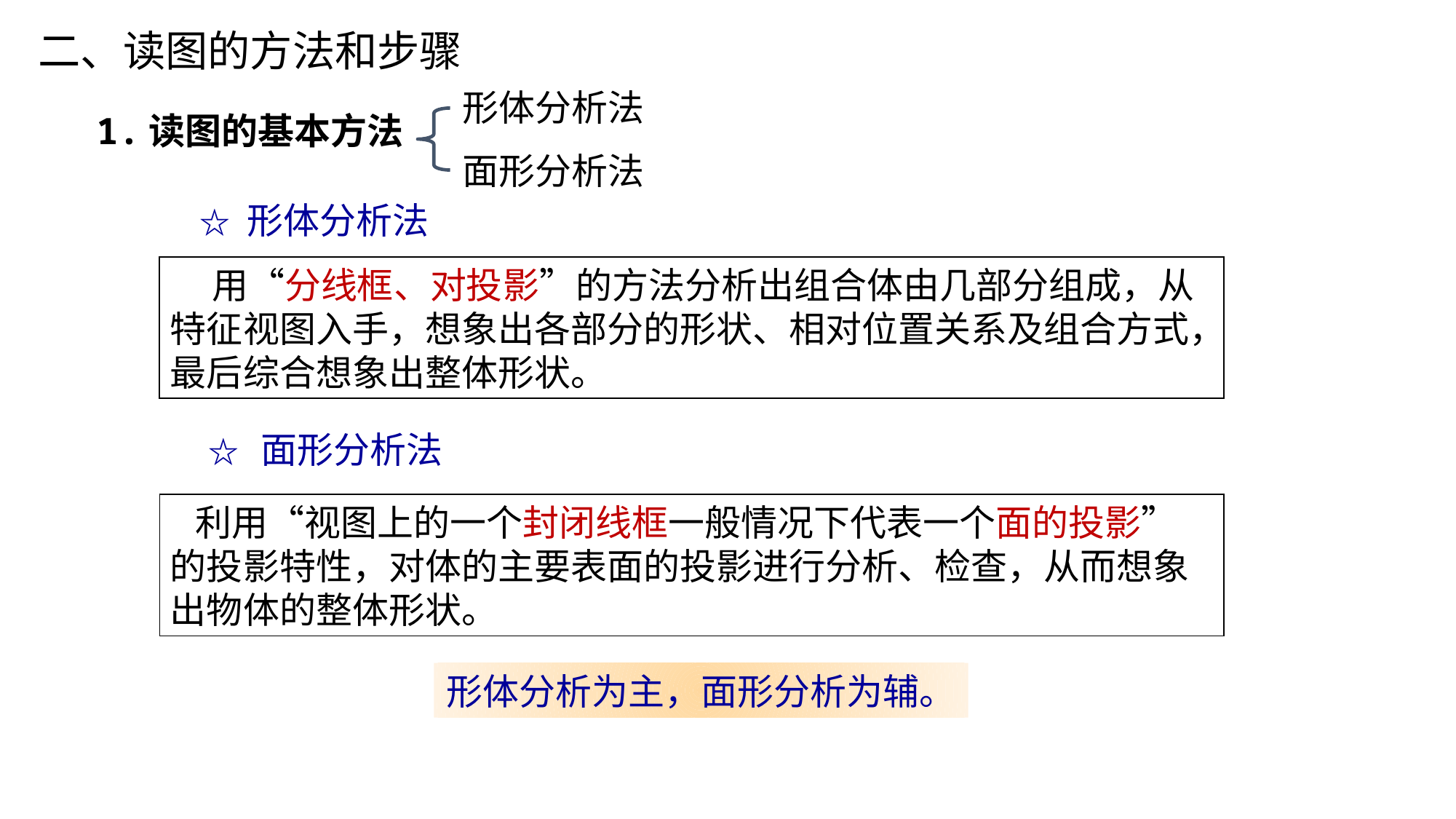

二、读图的方法和步骤

形体分析法

面形分析法
1.读图的基本方法
☆ 形体分析法
    用“分线框、对投影”的方法分析出组合体由几部分组成，从特征视图入手，想象出各部分的形状、相对位置关系及组合方式，最后综合想象出整体形状。
☆ 面形分析法
  利用“视图上的一个封闭线框一般情况下代表一个面的投影”的投影特性，对体的主要表面的投影进行分析、检查，从而想象出物体的整体形状。
形体分析为主，面形分析为辅。